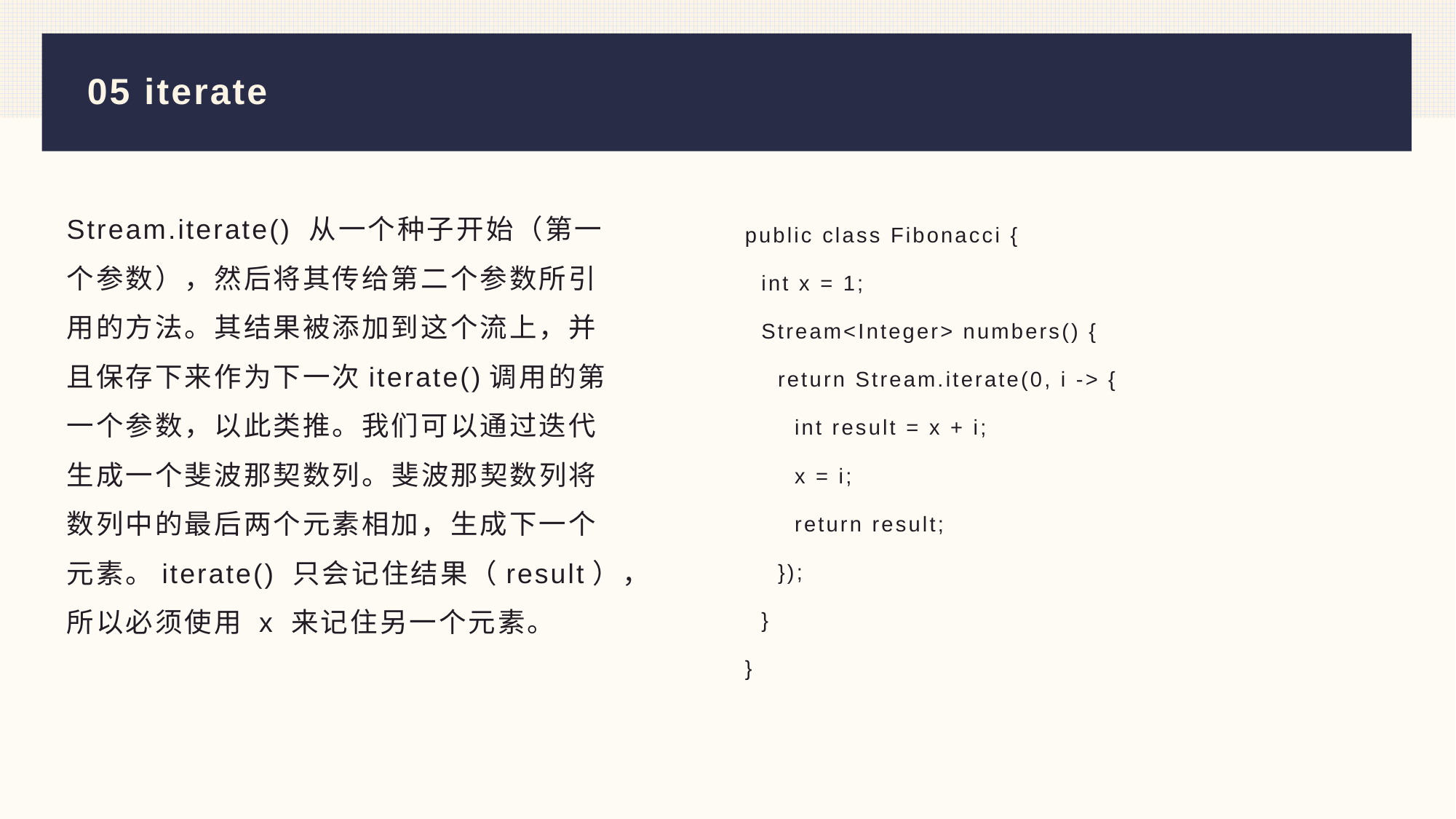

# 05 iterate
Stream.iterate() 从一个种子开始（第一个参数），然后将其传给第二个参数所引用的方法。其结果被添加到这个流上，并且保存下来作为下一次iterate()调用的第一个参数，以此类推。我们可以通过迭代生成一个斐波那契数列。斐波那契数列将数列中的最后两个元素相加，生成下一个元素。iterate() 只会记住结果（result），所以必须使用 x 来记住另一个元素。
public class Fibonacci {
  int x = 1;
  Stream<Integer> numbers() {
    return Stream.iterate(0, i -> {
      int result = x + i;
      x = i;
      return result;
    });
  }
}